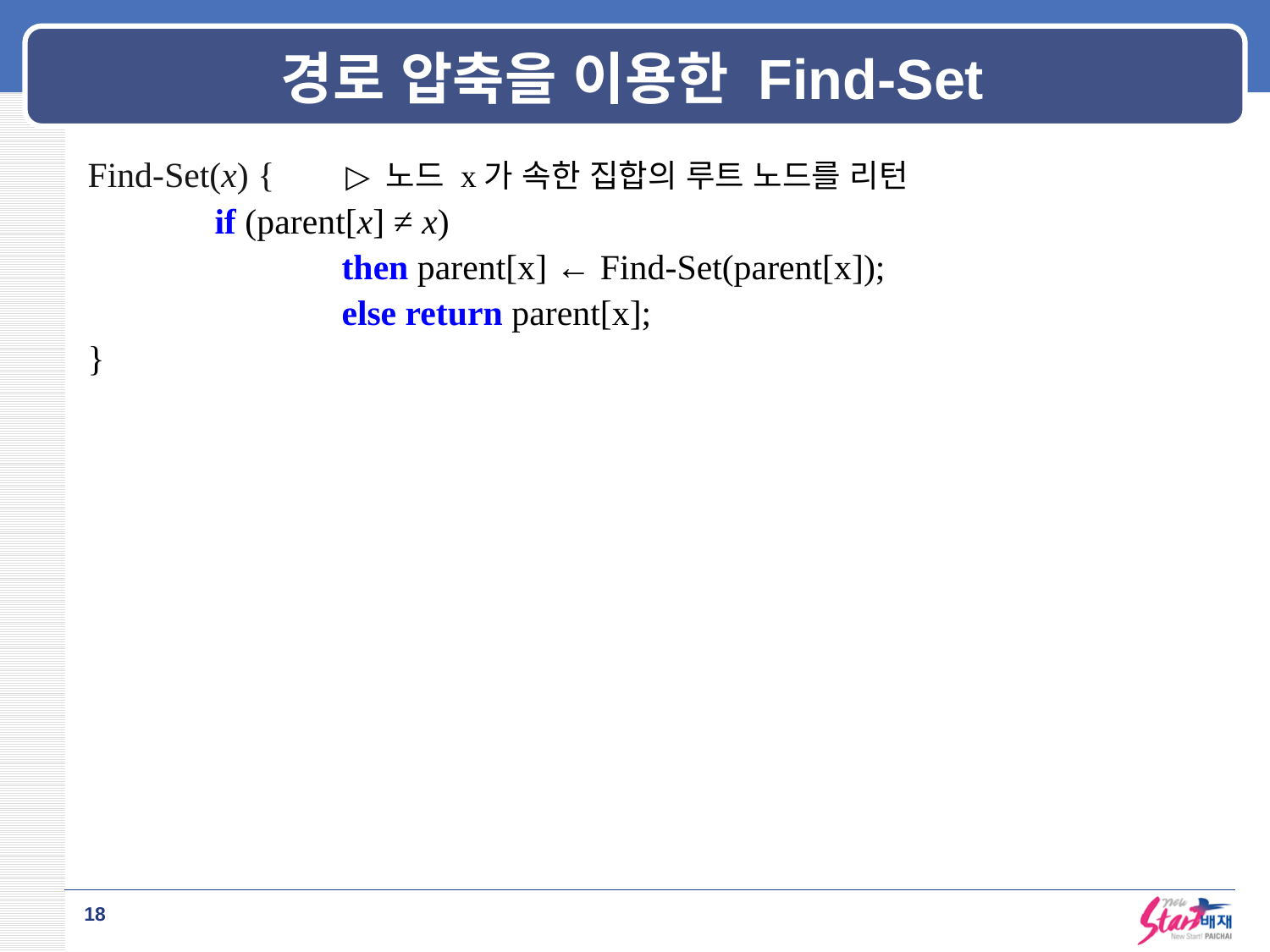

# 경로 압축을 이용한 Find-Set
Find-Set(x) {        ▷ 노드 x가 속한 집합의 루트 노드를 리턴
	if (parent[x] ≠ x)
		then parent[x] ← Find-Set(parent[x]);
		else return parent[x];
}

18